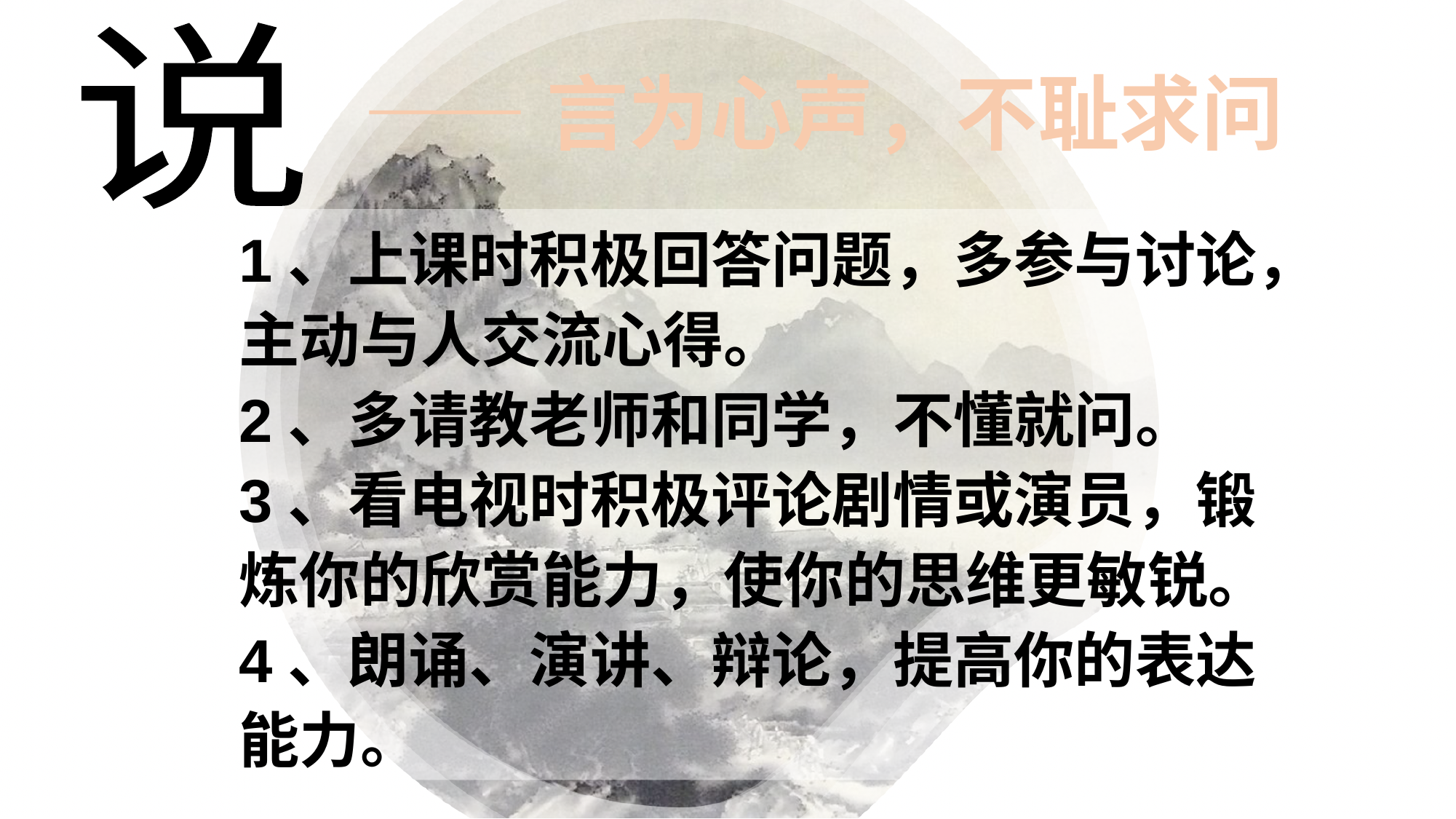

说
——言为心声，不耻求问
1、上课时积极回答问题，多参与讨论，主动与人交流心得。
2、多请教老师和同学，不懂就问。
3、看电视时积极评论剧情或演员，锻炼你的欣赏能力，使你的思维更敏锐。
4、朗诵、演讲、辩论，提高你的表达能力。